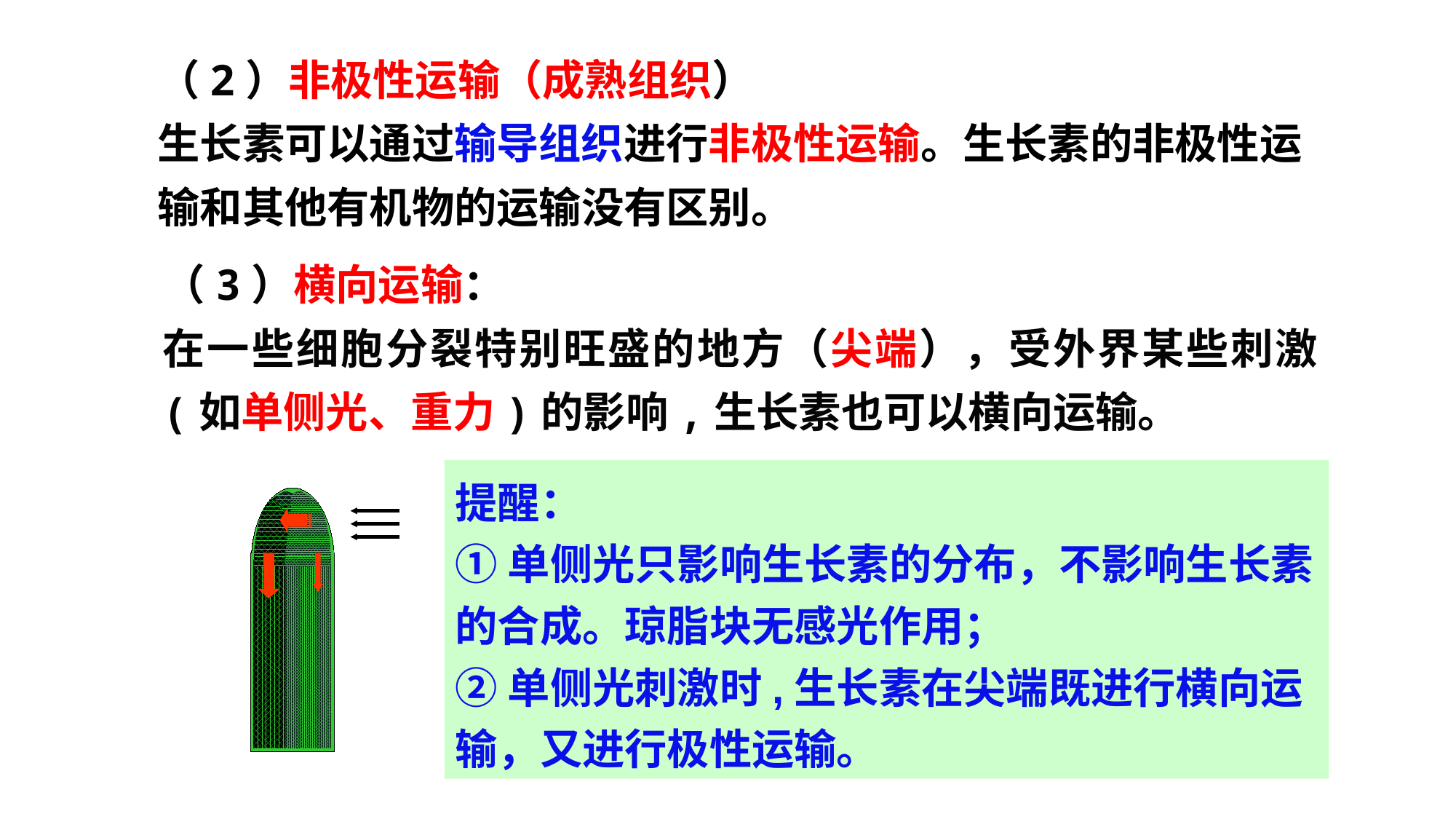

（2）非极性运输（成熟组织）
生长素可以通过输导组织进行非极性运输。生长素的非极性运输和其他有机物的运输没有区别。
（3）横向运输：
在一些细胞分裂特别旺盛的地方（尖端），受外界某些刺激(如单侧光、重力)的影响,生长素也可以横向运输。
提醒：
①单侧光只影响生长素的分布，不影响生长素的合成。琼脂块无感光作用；
②单侧光刺激时,生长素在尖端既进行横向运输，又进行极性运输。